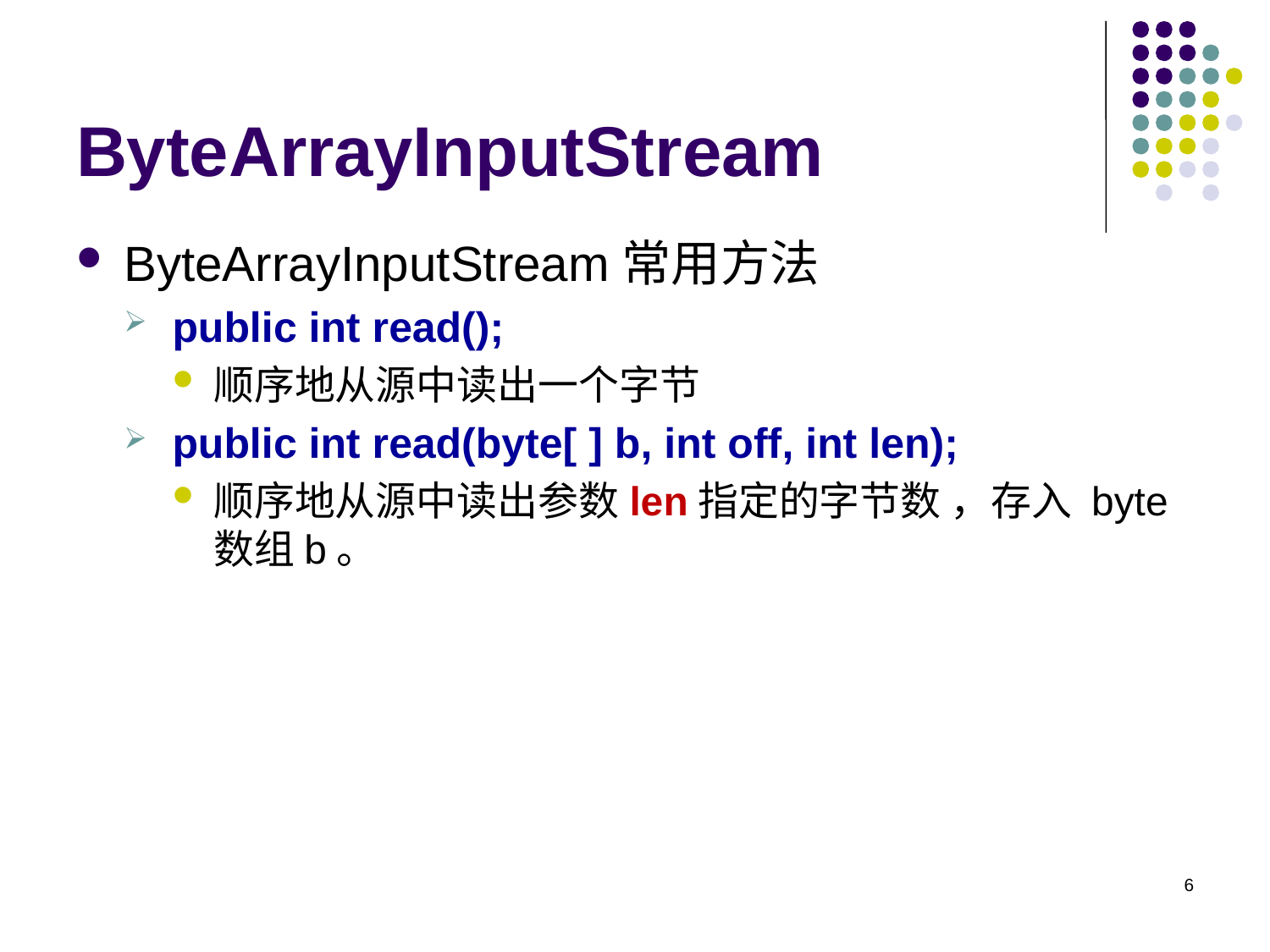

# ByteArrayInputStream
ByteArrayInputStream常用方法
public int read();
顺序地从源中读出一个字节
public int read(byte[ ] b, int off, int len);
顺序地从源中读出参数len指定的字节数 ，存入 byte 数组b。

6